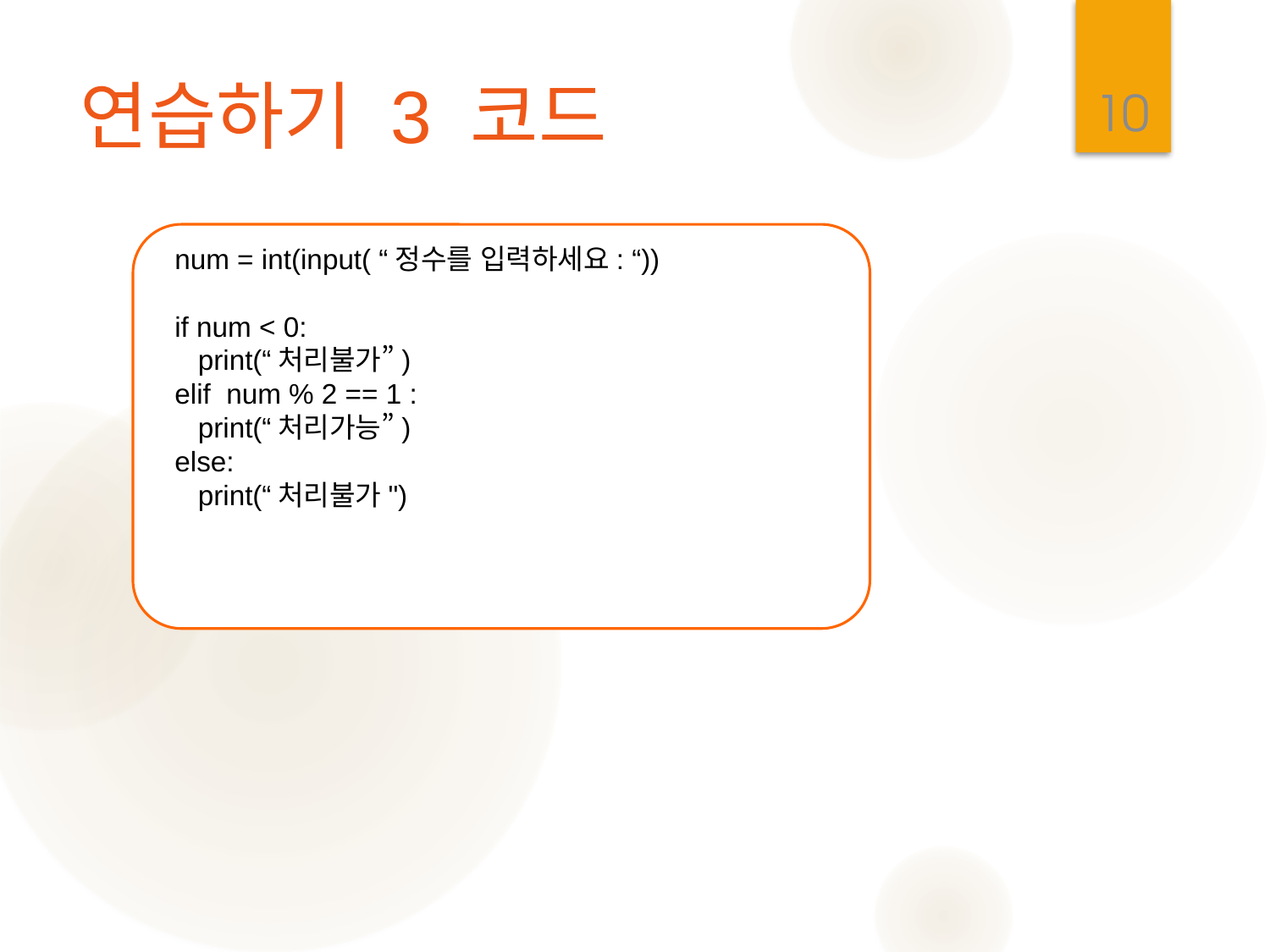

10
# 연습하기 3 코드

num = int(input( “정수를 입력하세요: “))

if num < 0:
   print(“처리불가”)
elif  num % 2 == 1 :
   print(“처리가능”)
else:
   print(“처리불가")